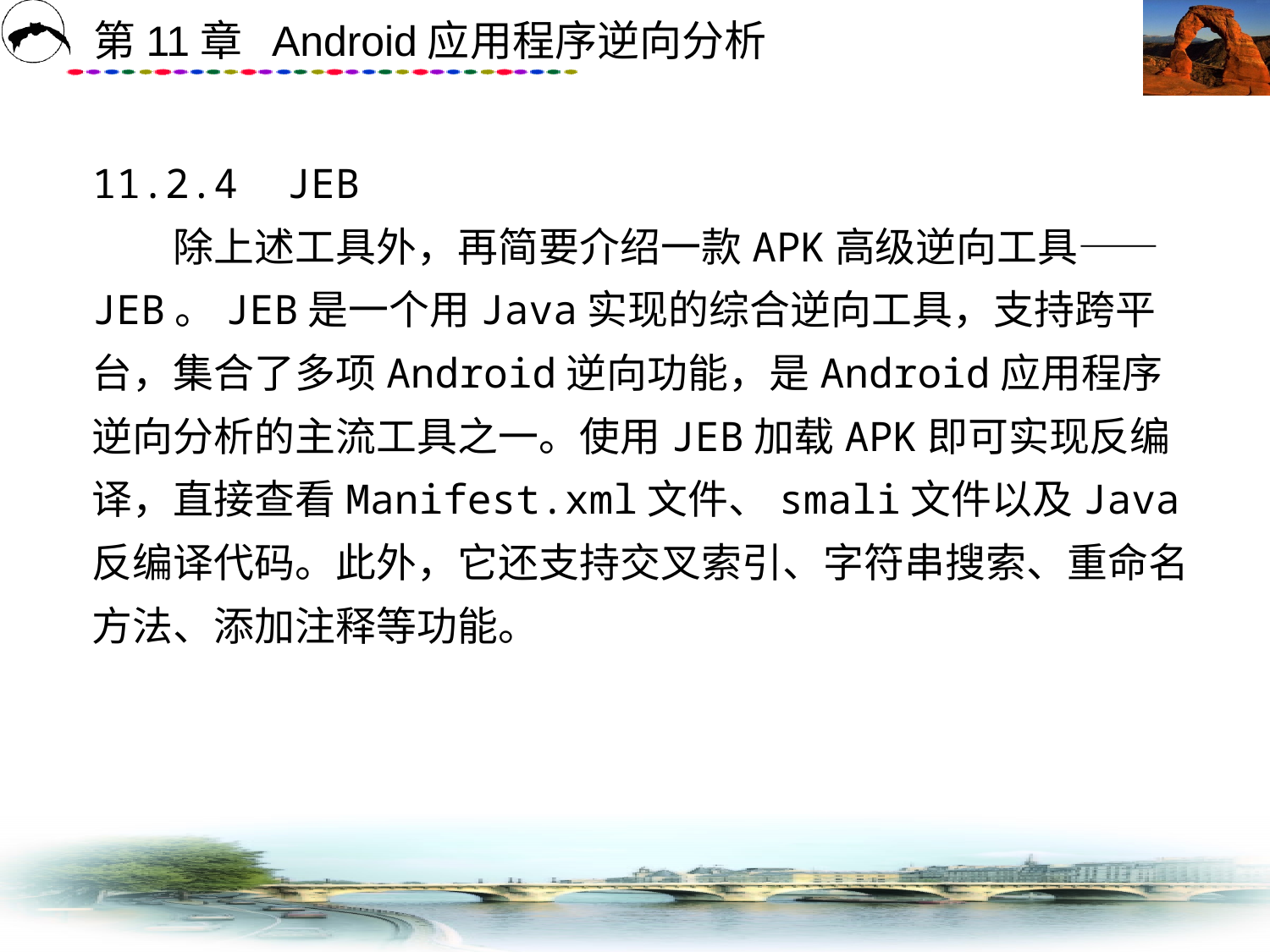

# 11.2.4  JEB 　　除上述工具外，再简要介绍一款APK高级逆向工具——JEB。JEB是一个用Java实现的综合逆向工具，支持跨平台，集合了多项Android逆向功能，是Android应用程序逆向分析的主流工具之一。使用JEB加载APK即可实现反编译，直接查看Manifest.xml文件、smali文件以及Java反编译代码。此外，它还支持交叉索引、字符串搜索、重命名方法、添加注释等功能。